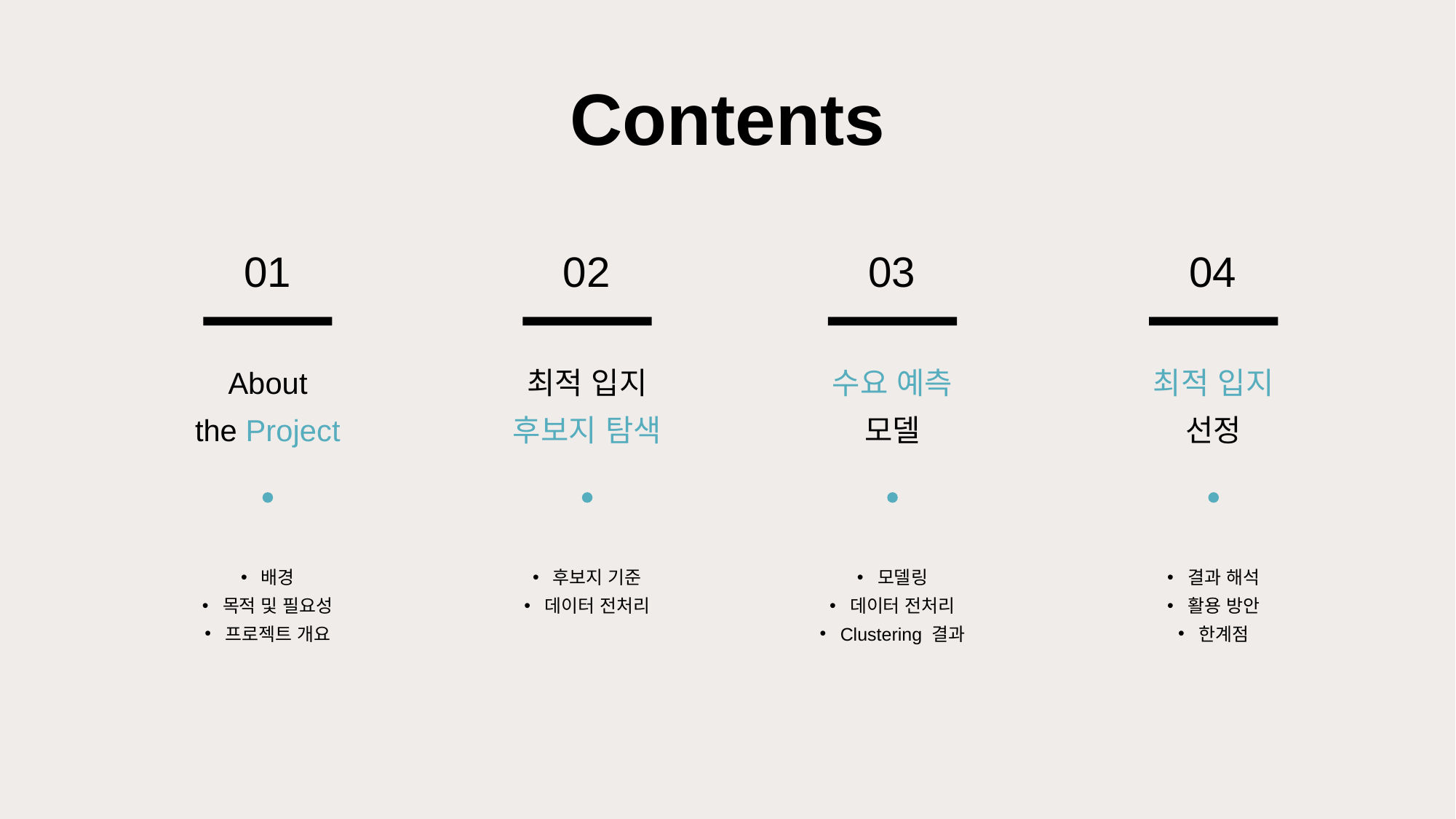

Contents
01
02
03
04

About
the Project
최적 입지
후보지 탐색
수요 예측
모델
최적 입지
선정

배경
목적 및 필요성
프로젝트 개요
후보지 기준
데이터 전처리

모델링
데이터 전처리
Clustering 결과
결과 해석
활용 방안
한계점